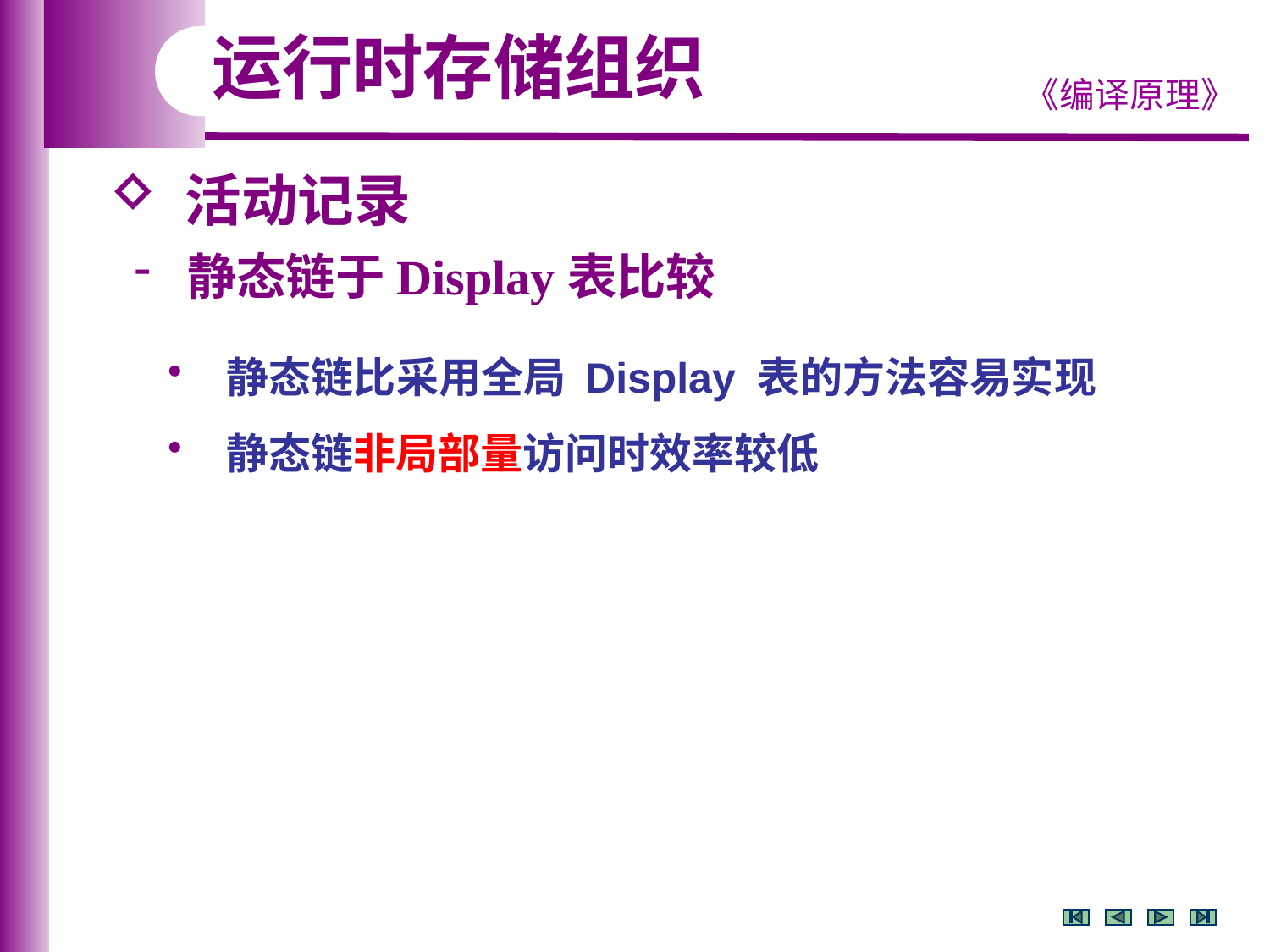

运行时存储组织
 活动记录
 静态链于Display表比较

  静态链比采用全局 Display 表的方法容易实现
  静态链非局部量访问时效率较低